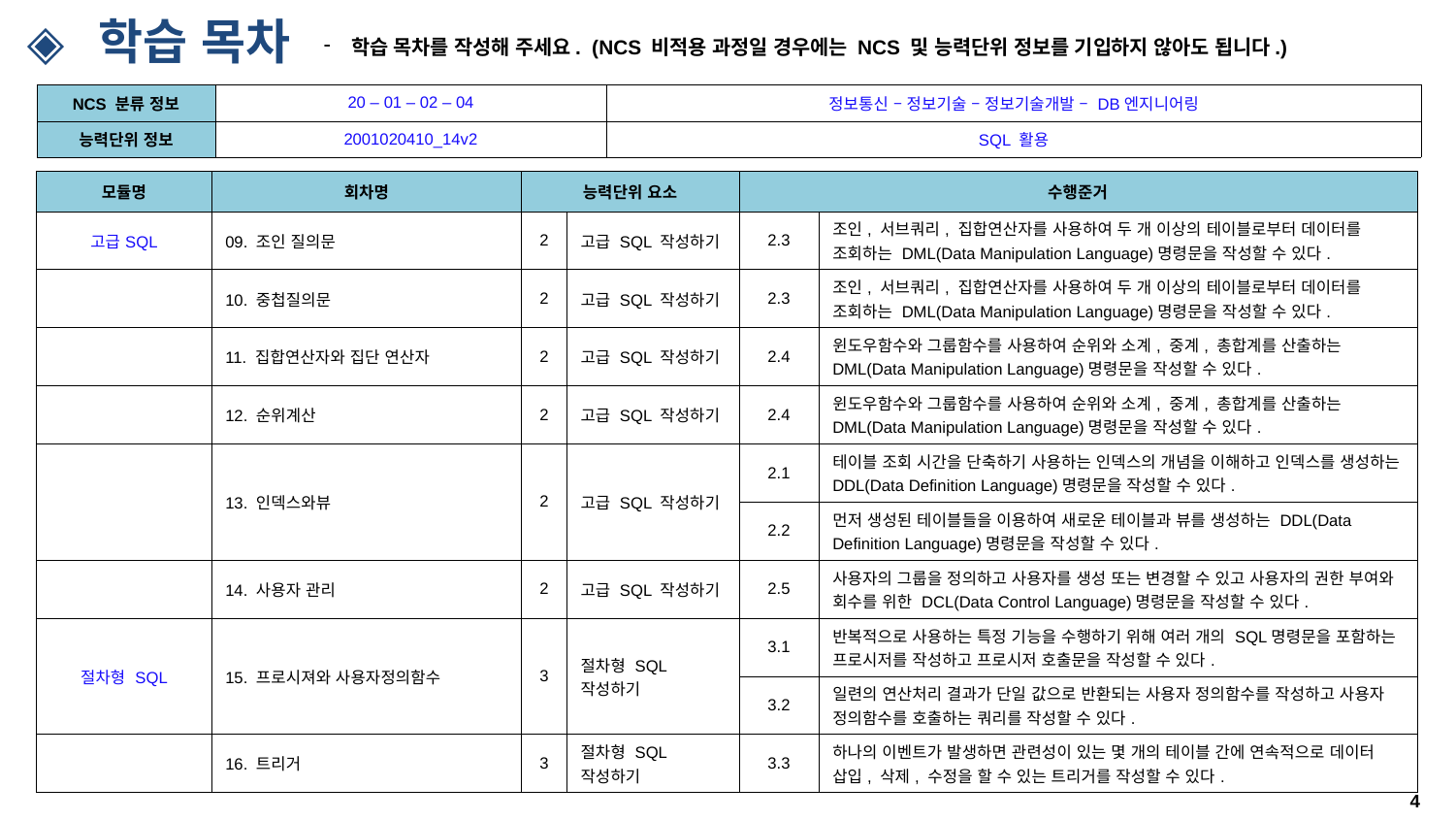

# 학습 목차
학습 목차를 작성해 주세요.  (NCS 비적용 과정일 경우에는 NCS 및 능력단위 정보를 기입하지 않아도 됩니다.)
| NCS 분류 정보 | 20 – 01 – 02 – 04 | 정보통신 – 정보기술 – 정보기술개발 – DB엔지니어링 |
| --- | --- | --- |
| 능력단위 정보 | 2001020410\_14v2 | SQL 활용 |
| 모듈명 | 회차명 | 능력단위 요소 |  | 수행준거 |  |
| --- | --- | --- | --- | --- | --- |
| 고급SQL | 09. 조인 질의문 | 2 | 고급 SQL 작성하기 | 2.3 | 조인, 서브쿼리, 집합연산자를 사용하여 두 개 이상의 테이블로부터 데이터를 조회하는 DML(Data Manipulation Language)명령문을 작성할 수 있다. |
|  | 10. 중첩질의문 | 2 | 고급 SQL 작성하기 | 2.3 | 조인, 서브쿼리, 집합연산자를 사용하여 두 개 이상의 테이블로부터 데이터를 조회하는 DML(Data Manipulation Language)명령문을 작성할 수 있다. |
|  | 11. 집합연산자와 집단 연산자 | 2 | 고급 SQL 작성하기 | 2.4 | 윈도우함수와 그룹함수를 사용하여 순위와 소계, 중계, 총합계를 산출하는 DML(Data Manipulation Language)명령문을 작성할 수 있다. |
|  | 12. 순위계산 | 2 | 고급 SQL 작성하기 | 2.4 | 윈도우함수와 그룹함수를 사용하여 순위와 소계, 중계, 총합계를 산출하는 DML(Data Manipulation Language)명령문을 작성할 수 있다. |
|  | 13. 인덱스와뷰 | 2 | 고급 SQL 작성하기 | 2.1 | 테이블 조회 시간을 단축하기 사용하는 인덱스의 개념을 이해하고 인덱스를 생성하는 DDL(Data Definition Language)명령문을 작성할 수 있다. |
|  |  |  |  | 2.2 | 먼저 생성된 테이블들을 이용하여 새로운 테이블과 뷰를 생성하는 DDL(Data Definition Language)명령문을 작성할 수 있다. |
|  | 14. 사용자 관리 | 2 | 고급 SQL 작성하기 | 2.5 | 사용자의 그룹을 정의하고 사용자를 생성 또는 변경할 수 있고 사용자의 권한 부여와 회수를 위한 DCL(Data Control Language)명령문을 작성할 수 있다. |
| 절차형 SQL | 15. 프로시져와 사용자정의함수 | 3 | 절차형 SQL 작성하기 | 3.1 | 반복적으로 사용하는 특정 기능을 수행하기 위해 여러 개의 SQL명령문을 포함하는 프로시저를 작성하고 프로시저 호출문을 작성할 수 있다. |
|  |  |  |  | 3.2 | 일련의 연산처리 결과가 단일 값으로 반환되는 사용자 정의함수를 작성하고 사용자 정의함수를 호출하는 쿼리를 작성할 수 있다. |
|  | 16. 트리거 | 3 | 절차형 SQL 작성하기 | 3.3 | 하나의 이벤트가 발생하면 관련성이 있는 몇 개의 테이블 간에 연속적으로 데이터 삽입, 삭제, 수정을 할 수 있는 트리거를 작성할 수 있다. |